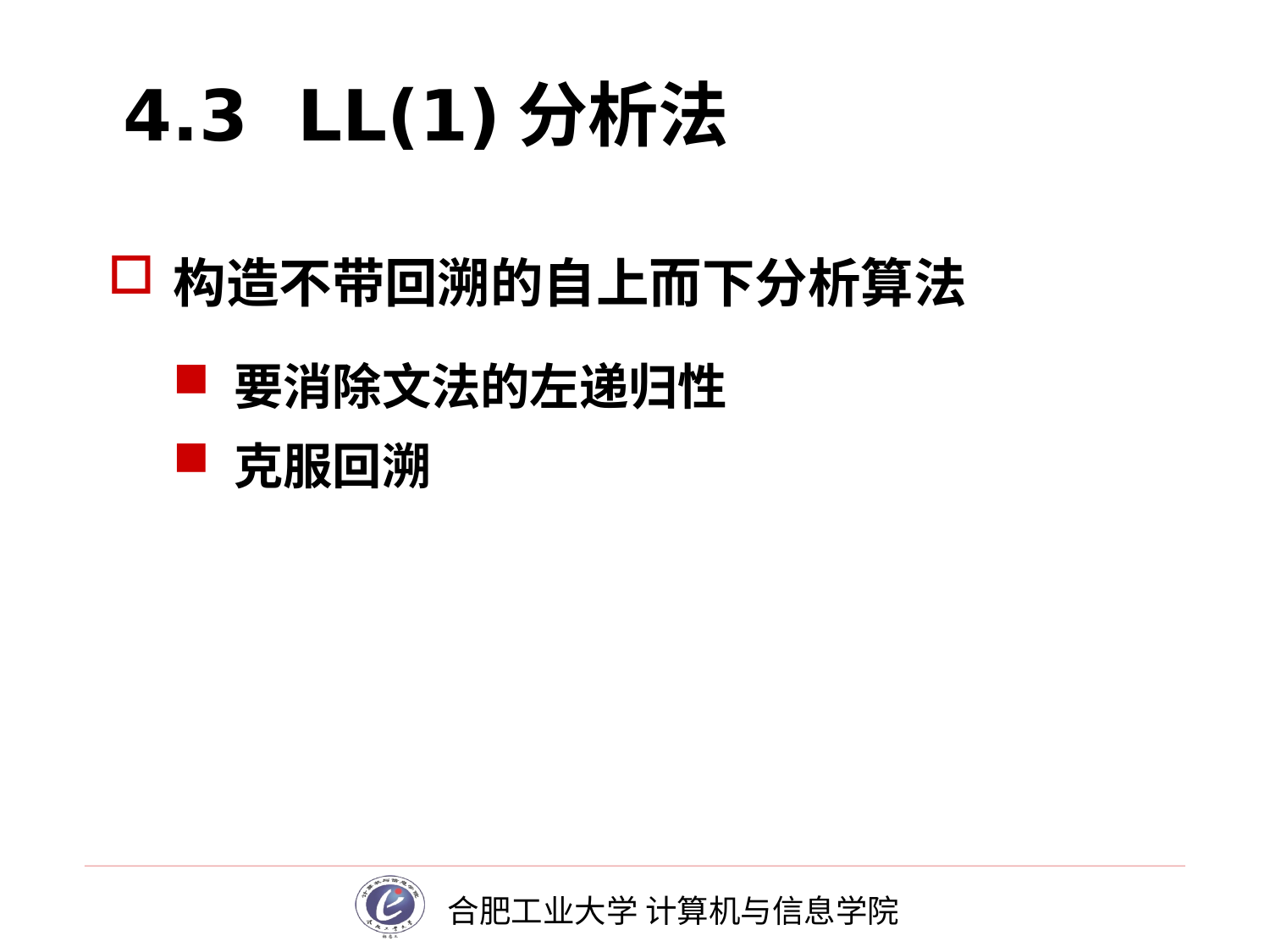

# 4.3  LL(1)分析法
构造不带回溯的自上而下分析算法
要消除文法的左递归性
克服回溯